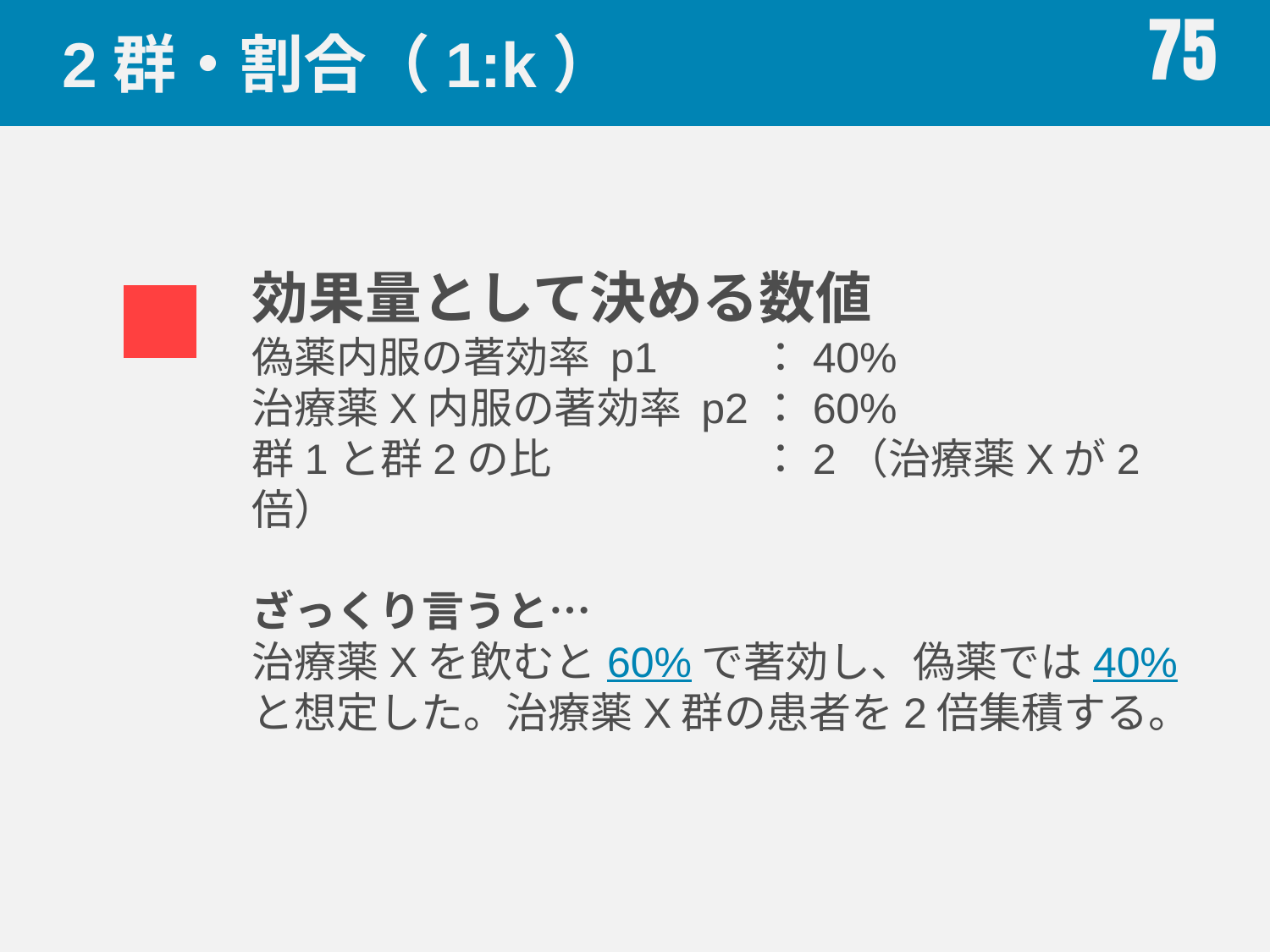

# 2群・割合（1:k）
 75
効果量として決める数値
偽薬内服の著効率 p1	：40%
治療薬X内服の著効率 p2	：60%
群1と群2の比		：2（治療薬Xが2倍）

ざっくり言うと…
治療薬Xを飲むと60%で著効し、偽薬では40%と想定した。治療薬X群の患者を2倍集積する。